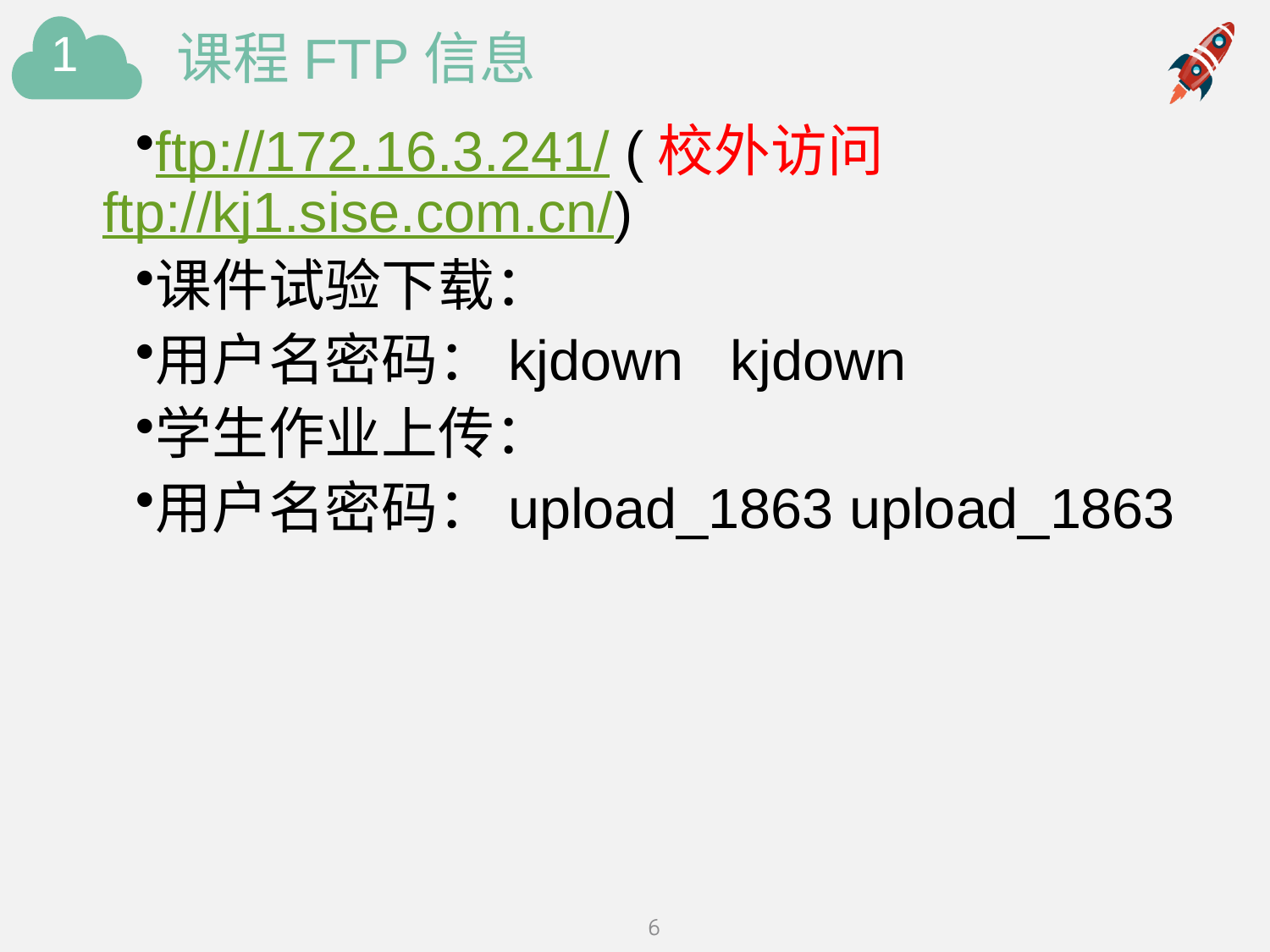

# 课程FTP信息
ftp://172.16.3.241/ (校外访问ftp://kj1.sise.com.cn/)
课件试验下载：
用户名密码：kjdown   kjdown
学生作业上传：
用户名密码：upload_1863 upload_1863

6